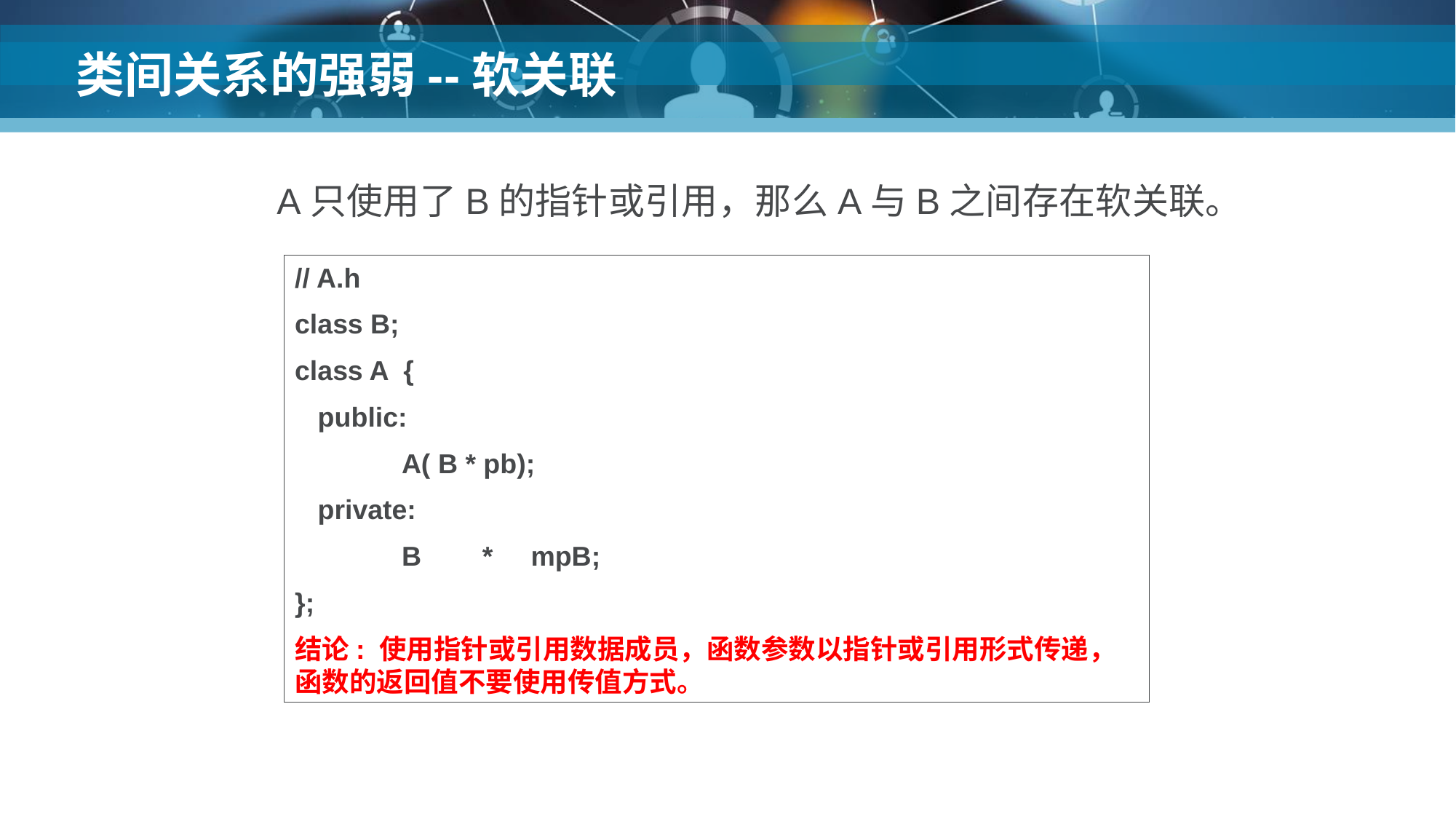

# 类间关系的强弱--软关联
   A只使用了B的指针或引用，那么A与B之间存在软关联。
// A.h
class B;
class A  {
   public:
              A( B * pb);
   private:
              B        *     mpB;
};
结论: 使用指针或引用数据成员，函数参数以指针或引用形式传递，函数的返回值不要使用传值方式。